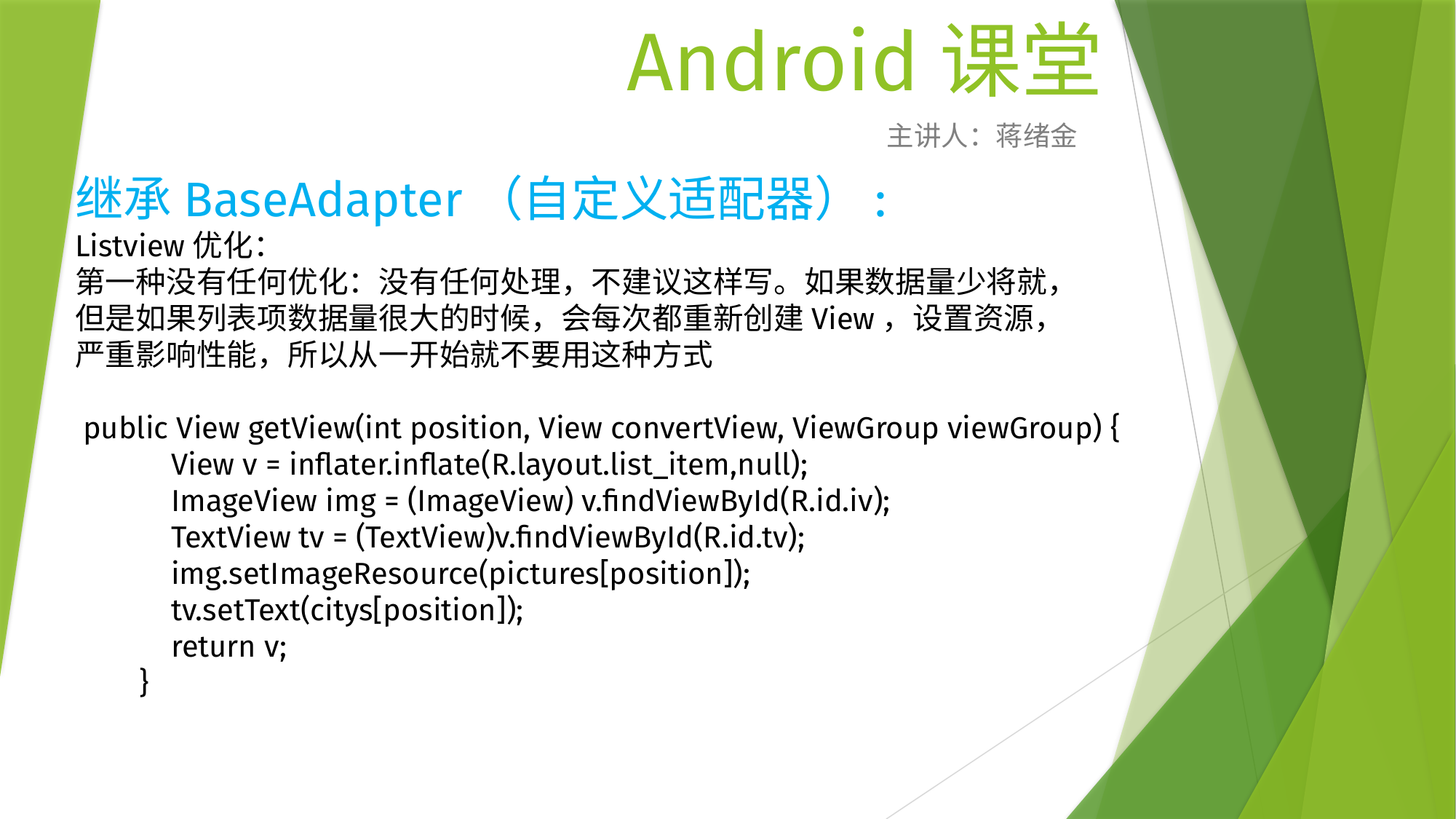

# Android课堂
主讲人：蒋绪金
继承BaseAdapter（自定义适配器）:
Listview优化：
第一种没有任何优化：没有任何处理，不建议这样写。如果数据量少将就，
但是如果列表项数据量很大的时候，会每次都重新创建View，设置资源，
严重影响性能，所以从一开始就不要用这种方式

 public View getView(int position, View convertView, ViewGroup viewGroup) {
            View v = inflater.inflate(R.layout.list_item,null);
            ImageView img = (ImageView) v.findViewById(R.id.iv);
            TextView tv = (TextView)v.findViewById(R.id.tv);
            img.setImageResource(pictures[position]);
            tv.setText(citys[position]);
            return v;
        }